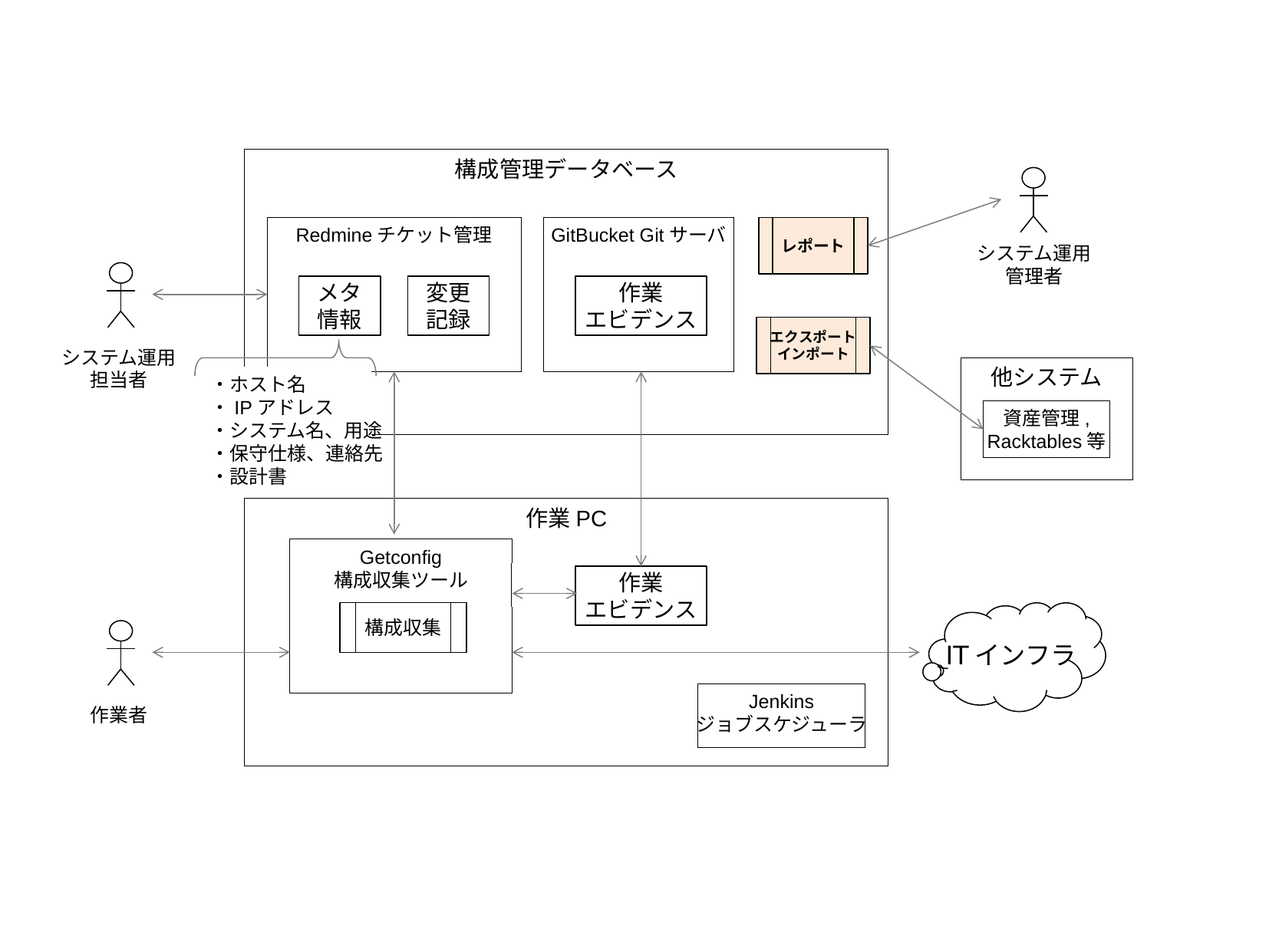

構成管理データベース

Redmineチケット管理
GitBucket Gitサーバ
レポート
システム運用
管理者

メタ
情報
変更
記録
作業
エビデンス
エクスポート
インポート
システム運用
担当者
他システム
・ホスト名
・IPアドレス
・システム名、用途
・保守仕様、連絡先
・設計書

資産管理,
Racktables等
作業PC
Getconfig
構成収集ツール
作業
エビデンス
構成収集
ITインフラ

Jenkins
ジョブスケジューラ
作業者